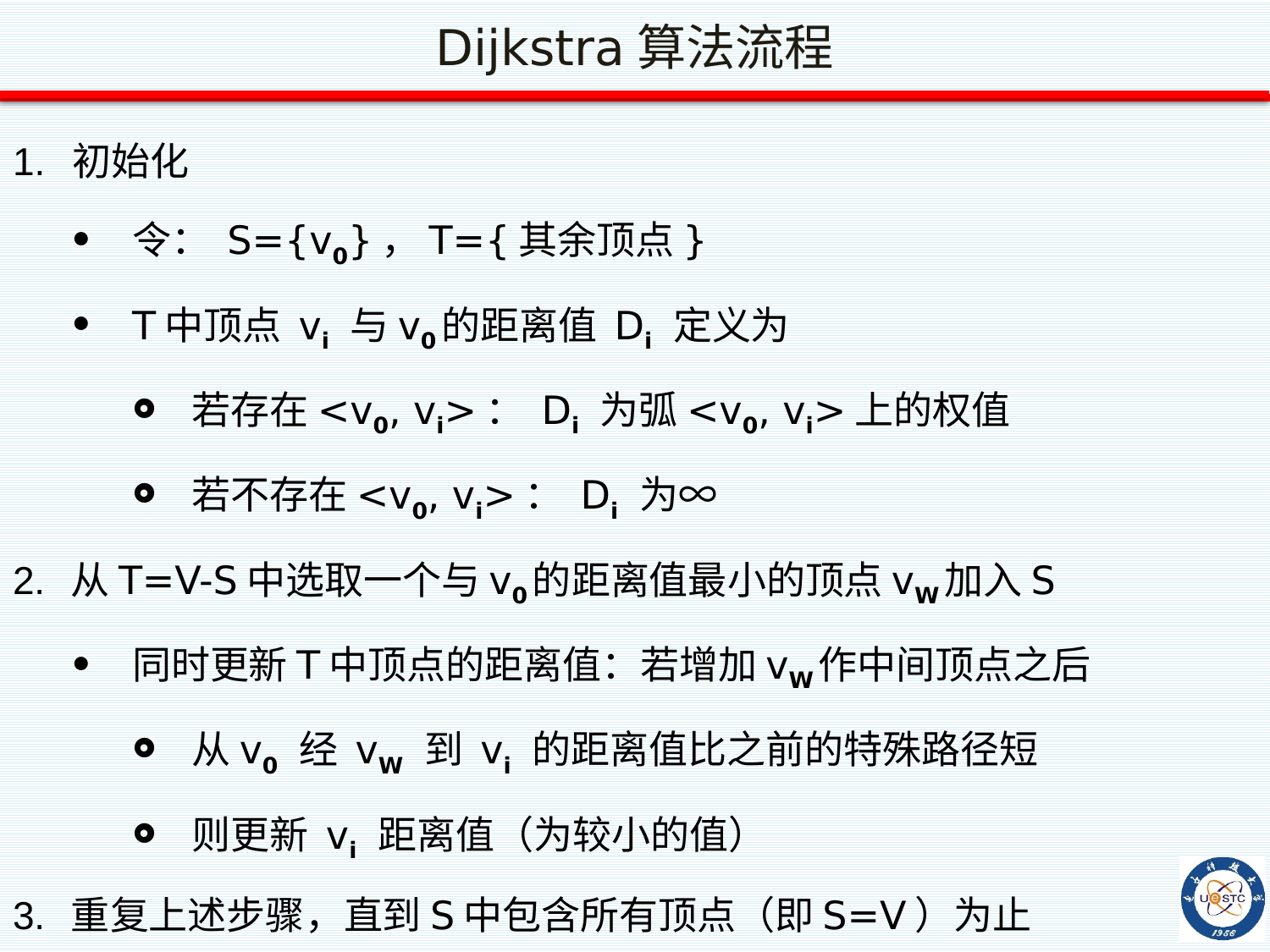

Dijkstra算法流程
初始化
令： S={v0}，T={其余顶点}
T中顶点 vi 与v0的距离值 Di 定义为
若存在<v0, vi>： Di 为弧<v0, vi>上的权值
若不存在<v0, vi>： Di 为∞
从T=V-S中选取一个与v0的距离值最小的顶点vW加入S
同时更新T中顶点的距离值：若增加vW作中间顶点之后
从v0 经 vW 到 vi 的距离值比之前的特殊路径短
则更新 vi 距离值（为较小的值）
重复上述步骤，直到S中包含所有顶点（即S=V）为止